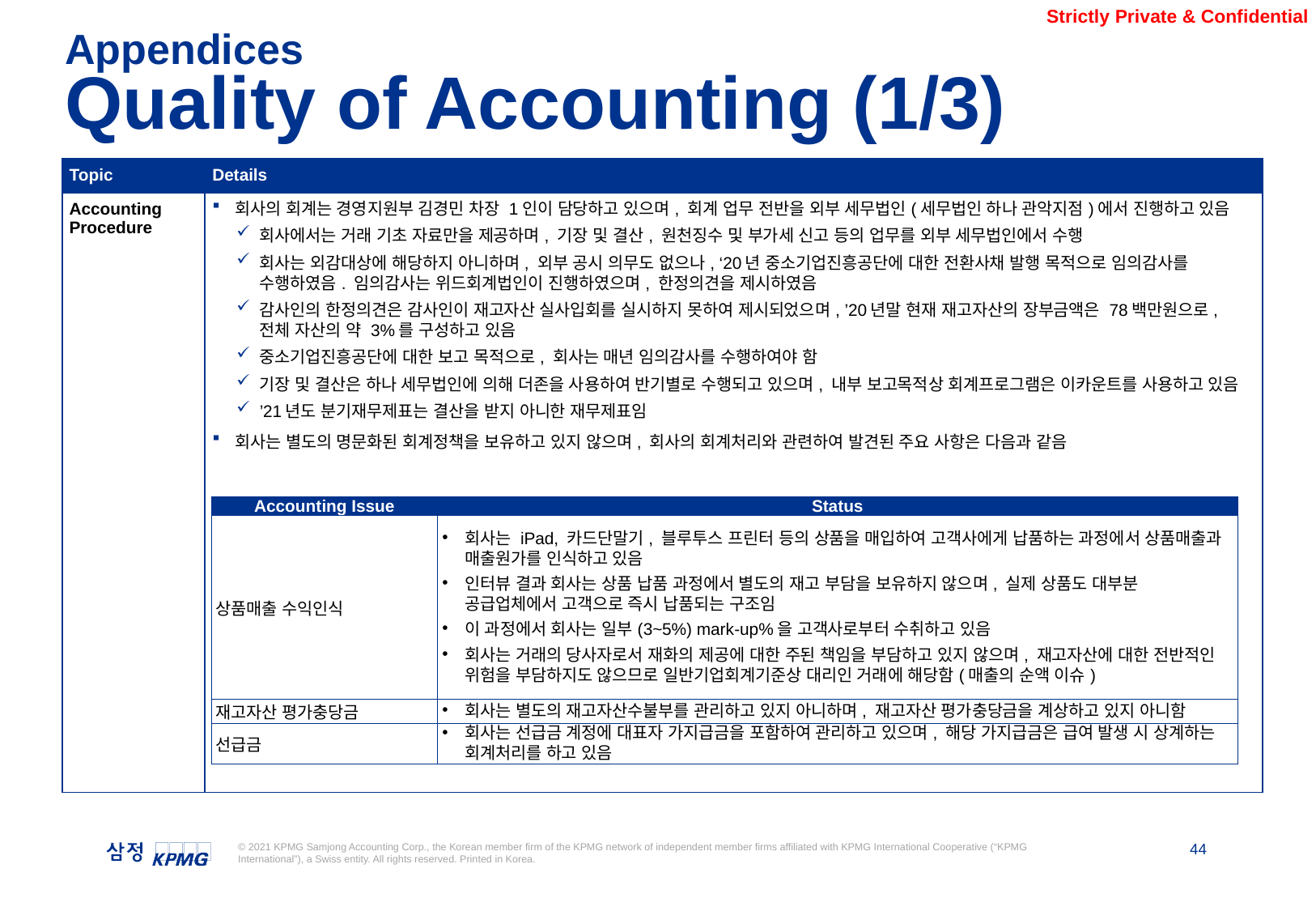

Appendices
Quality of Accounting (1/3)
| Topic | Details |
| --- | --- |
| Accounting Procedure | 회사의 회계는 경영지원부 김경민 차장 1인이 담당하고 있으며, 회계 업무 전반을 외부 세무법인(세무법인 하나 관악지점)에서 진행하고 있음 회사에서는 거래 기초 자료만을 제공하며, 기장 및 결산, 원천징수 및 부가세 신고 등의 업무를 외부 세무법인에서 수행 회사는 외감대상에 해당하지 아니하며, 외부 공시 의무도 없으나, ‘20년 중소기업진흥공단에 대한 전환사채 발행 목적으로 임의감사를 수행하였음. 임의감사는 위드회계법인이 진행하였으며, 한정의견을 제시하였음 감사인의 한정의견은 감사인이 재고자산 실사입회를 실시하지 못하여 제시되었으며, ’20년말 현재 재고자산의 장부금액은 78백만원으로, 전체 자산의 약 3%를 구성하고 있음 중소기업진흥공단에 대한 보고 목적으로, 회사는 매년 임의감사를 수행하여야 함 기장 및 결산은 하나 세무법인에 의해 더존을 사용하여 반기별로 수행되고 있으며, 내부 보고목적상 회계프로그램은 이카운트를 사용하고 있음 ’21년도 분기재무제표는 결산을 받지 아니한 재무제표임 회사는 별도의 명문화된 회계정책을 보유하고 있지 않으며, 회사의 회계처리와 관련하여 발견된 주요 사항은 다음과 같음 |
| Accounting Issue | Status |
| --- | --- |
| 상품매출 수익인식 | 회사는 iPad, 카드단말기, 블루투스 프린터 등의 상품을 매입하여 고객사에게 납품하는 과정에서 상품매출과 매출원가를 인식하고 있음 인터뷰 결과 회사는 상품 납품 과정에서 별도의 재고 부담을 보유하지 않으며, 실제 상품도 대부분 공급업체에서 고객으로 즉시 납품되는 구조임 이 과정에서 회사는 일부(3~5%) mark-up%을 고객사로부터 수취하고 있음 회사는 거래의 당사자로서 재화의 제공에 대한 주된 책임을 부담하고 있지 않으며, 재고자산에 대한 전반적인 위험을 부담하지도 않으므로 일반기업회계기준상 대리인 거래에 해당함(매출의 순액 이슈) |
| 재고자산 평가충당금 | 회사는 별도의 재고자산수불부를 관리하고 있지 아니하며, 재고자산 평가충당금을 계상하고 있지 아니함 |
| 선급금 | 회사는 선급금 계정에 대표자 가지급금을 포함하여 관리하고 있으며, 해당 가지급금은 급여 발생 시 상계하는 회계처리를 하고 있음 |